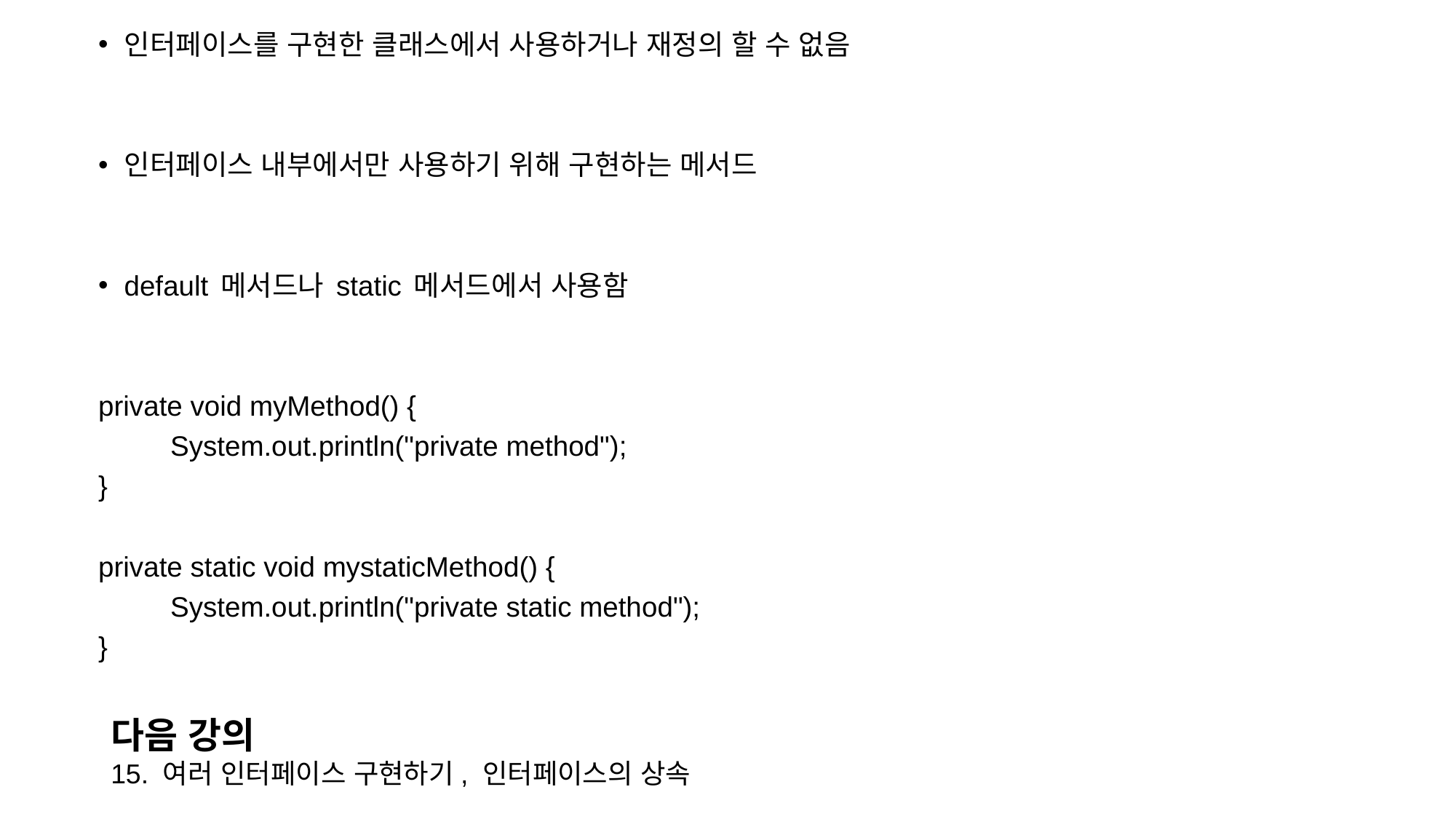

인터페이스를 구현한 클래스에서 사용하거나 재정의 할 수 없음

인터페이스 내부에서만 사용하기 위해 구현하는 메서드

default 메서드나 static 메서드에서 사용함

private void myMethod() {
	System.out.println("private method");
}

private static void mystaticMethod() {
	System.out.println("private static method");
}
다음 강의
15. 여러 인터페이스 구현하기, 인터페이스의 상속